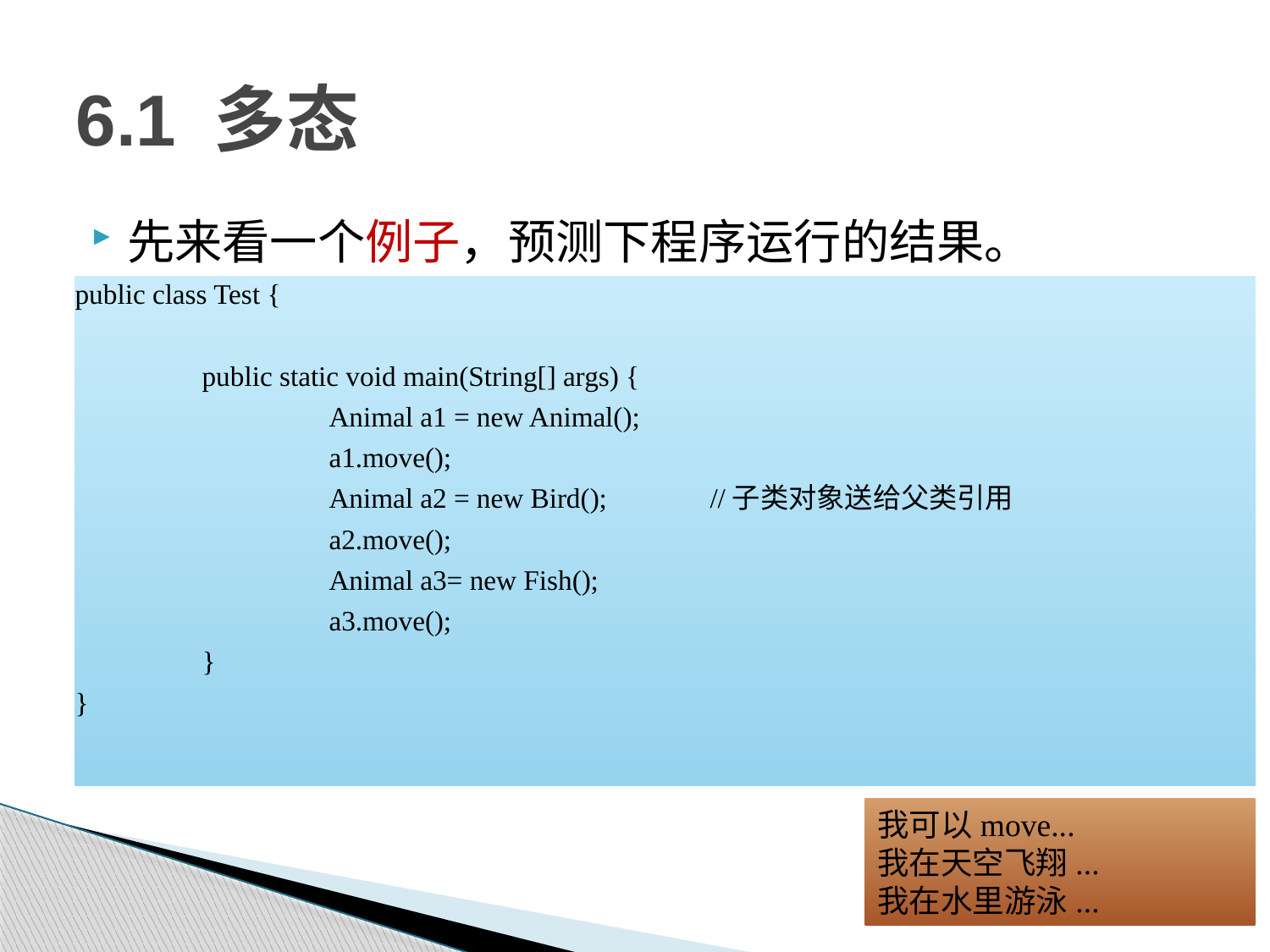

# 6.1 多态
先来看一个例子，预测下程序运行的结果。
public class Test {

	public static void main(String[] args) {
		Animal a1 = new Animal();
		a1.move();
		Animal a2 = new Bird();	//子类对象送给父类引用
		a2.move();
		Animal a3= new Fish();
		a3.move();
	}
}
我可以move...
我在天空飞翔...
我在水里游泳...